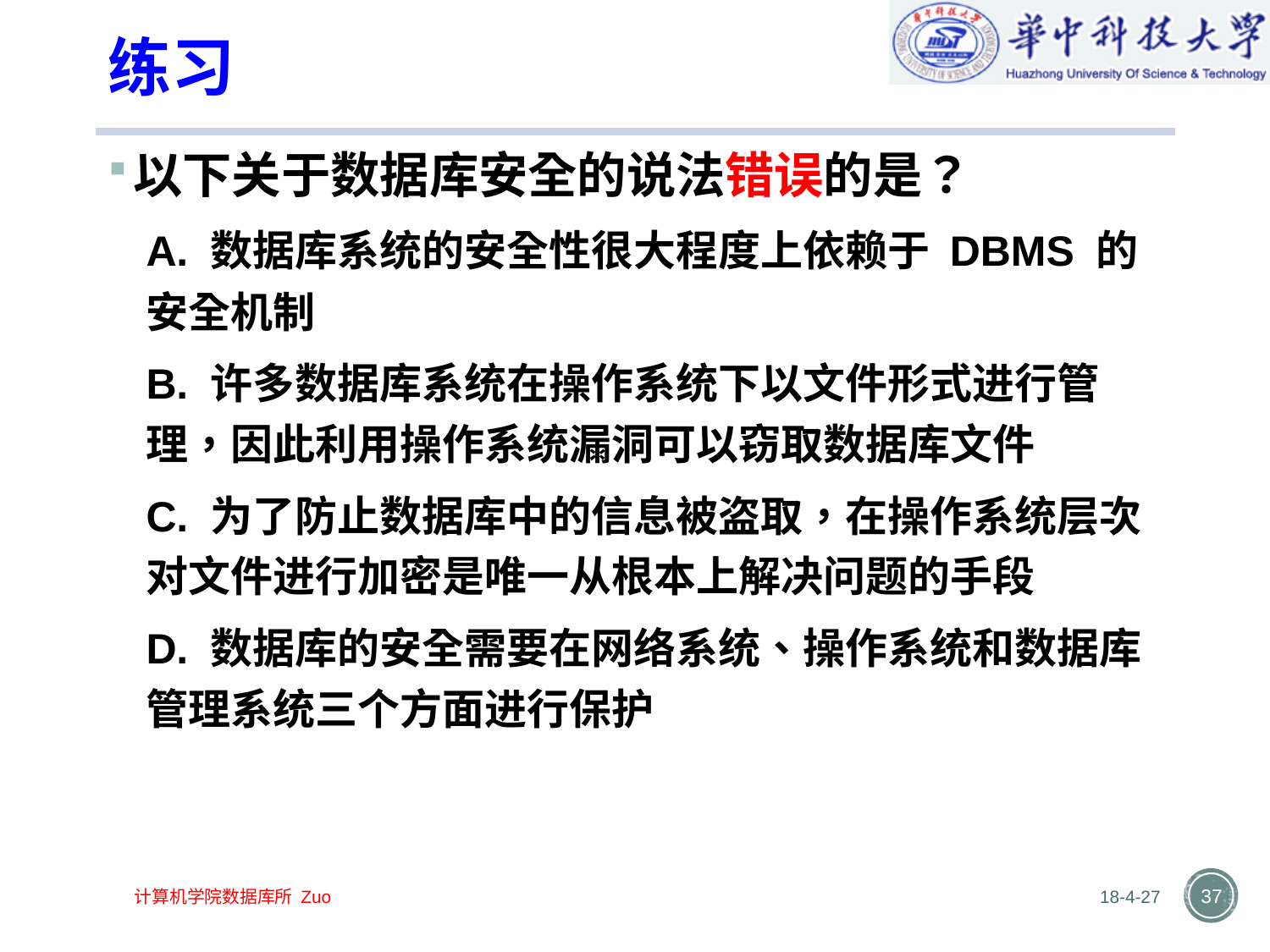

# 练习
以下关于数据库安全的说法错误的是？
A. 数据库系统的安全性很大程度上依赖于 DBMS 的安全机制
B. 许多数据库系统在操作系统下以文件形式进行管理，因此利用操作系统漏洞可以窃取数据库文件
C. 为了防止数据库中的信息被盗取，在操作系统层次对文件进行加密是唯一从根本上解决问题的手段
D. 数据库的安全需要在网络系统、操作系统和数据库管理系统三个方面进行保护

18-4-27
37